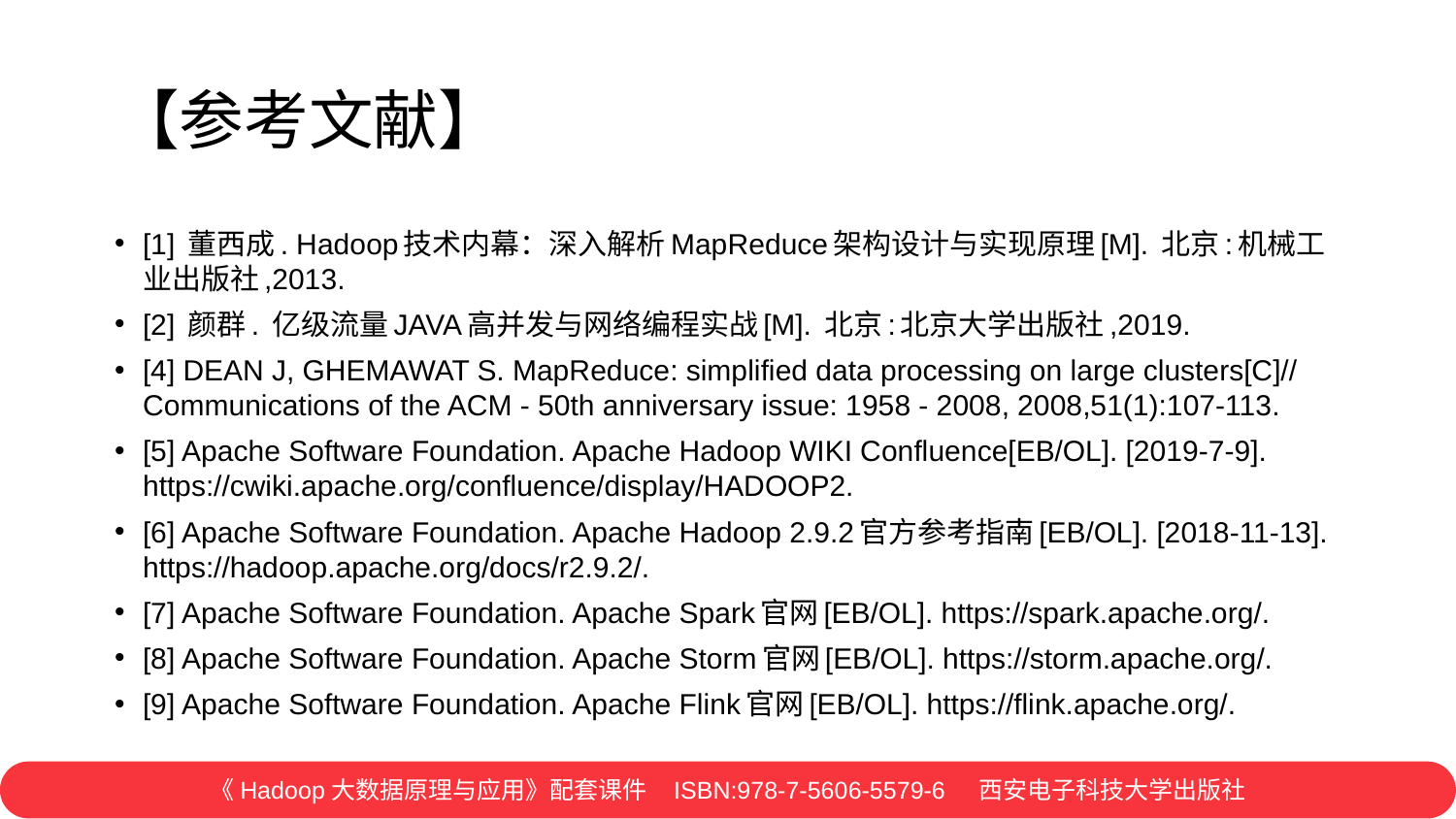

# 【参考文献】
[1] 董西成. Hadoop技术内幕：深入解析MapReduce架构设计与实现原理[M]. 北京:机械工业出版社,2013.
[2] 颜群. 亿级流量JAVA高并发与网络编程实战[M]. 北京:北京大学出版社,2019.
[4] DEAN J, GHEMAWAT S. MapReduce: simplified data processing on large clusters[C]// Communications of the ACM - 50th anniversary issue: 1958 - 2008, 2008,51(1):107-113.
[5] Apache Software Foundation. Apache Hadoop WIKI Confluence[EB/OL]. [2019-7-9]. https://cwiki.apache.org/confluence/display/HADOOP2.
[6] Apache Software Foundation. Apache Hadoop 2.9.2官方参考指南[EB/OL]. [2018-11-13]. https://hadoop.apache.org/docs/r2.9.2/.
[7] Apache Software Foundation. Apache Spark官网[EB/OL]. https://spark.apache.org/.
[8] Apache Software Foundation. Apache Storm官网[EB/OL]. https://storm.apache.org/.
[9] Apache Software Foundation. Apache Flink官网[EB/OL]. https://flink.apache.org/.